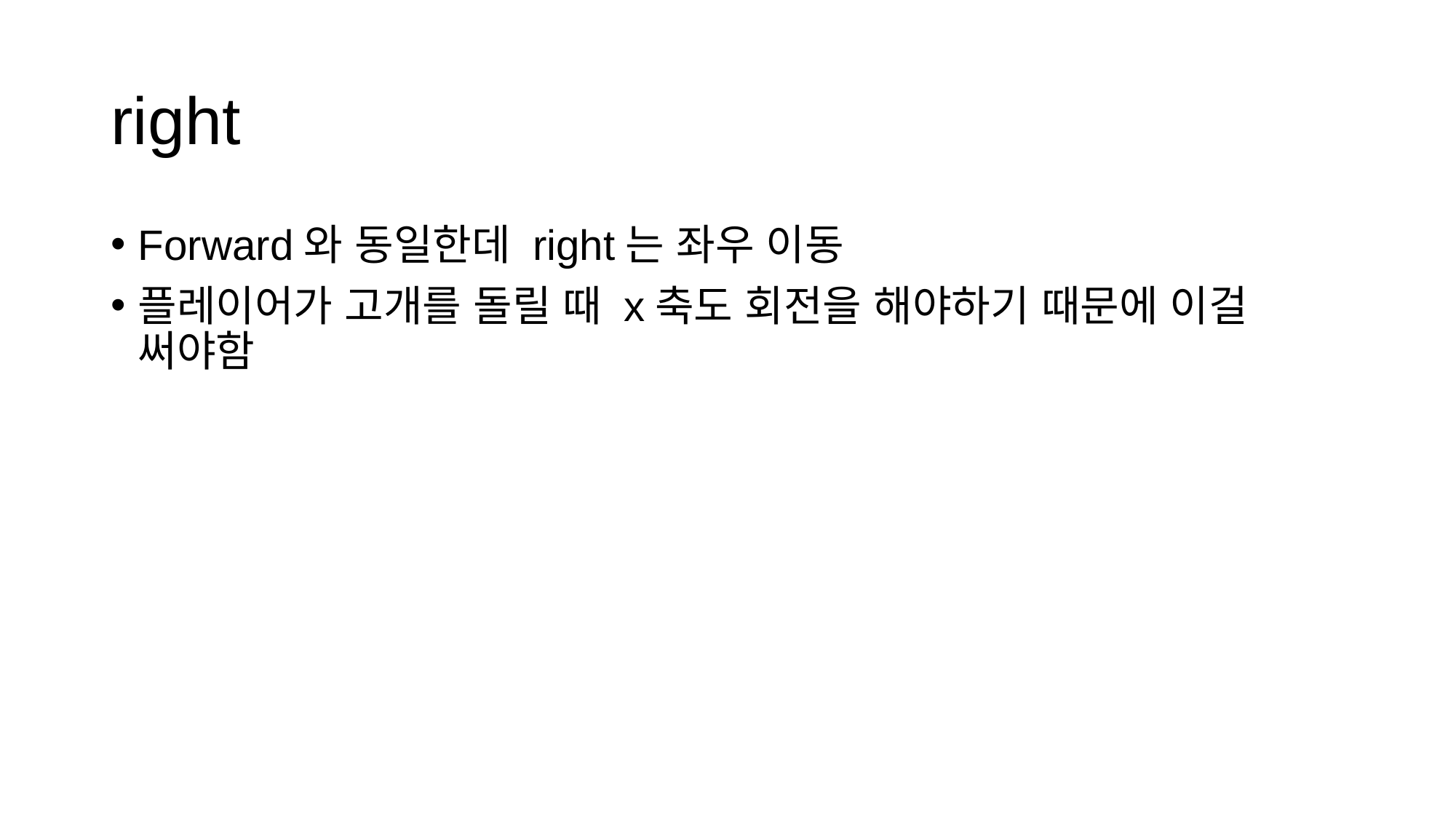

# right
Forward와 동일한데 right는 좌우 이동
플레이어가 고개를 돌릴 때 x축도 회전을 해야하기 때문에 이걸 써야함